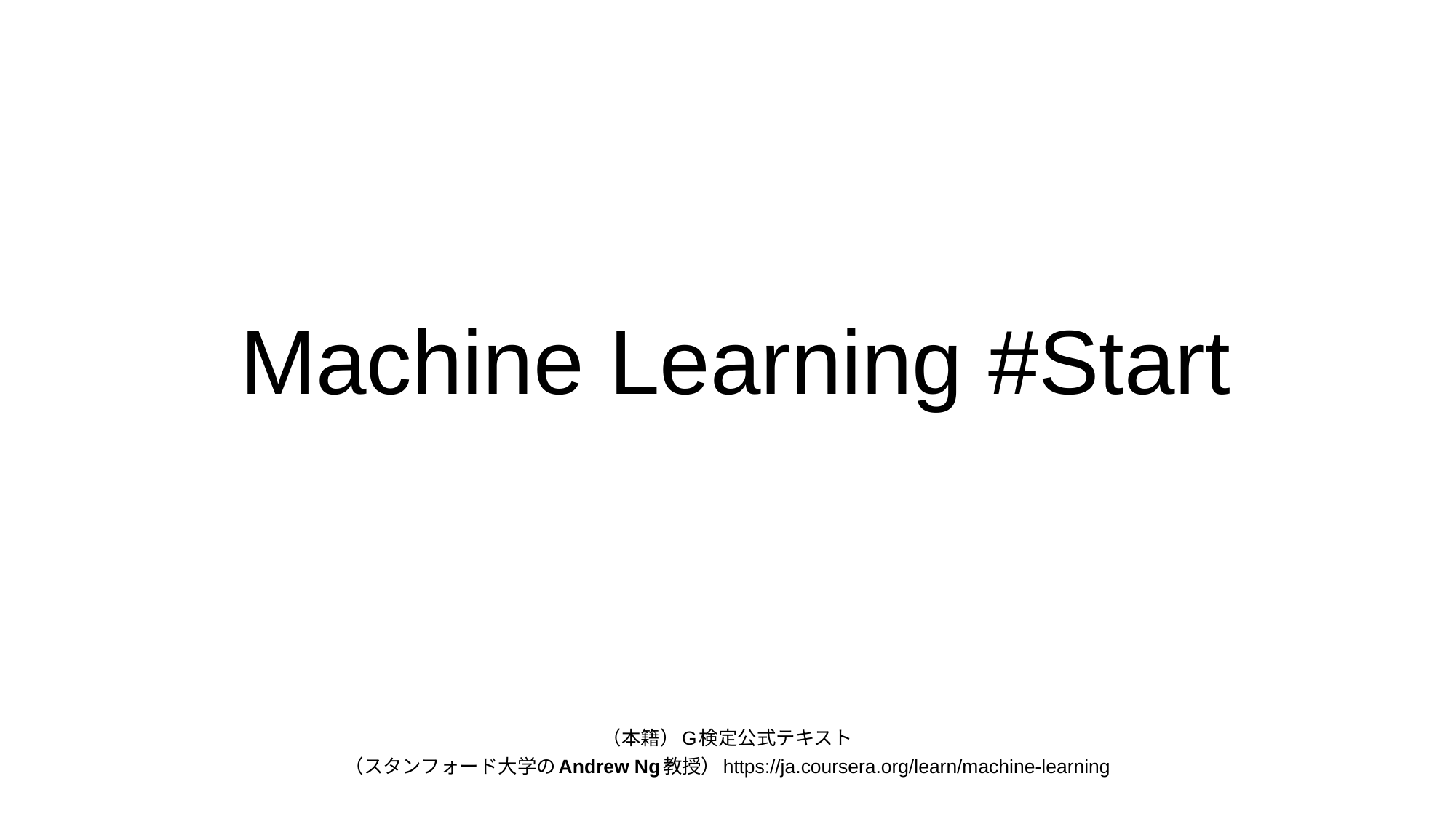

# Machine Learning #Start
（本籍）G検定公式テキスト
（スタンフォード大学のAndrew Ng教授）https://ja.coursera.org/learn/machine-learning